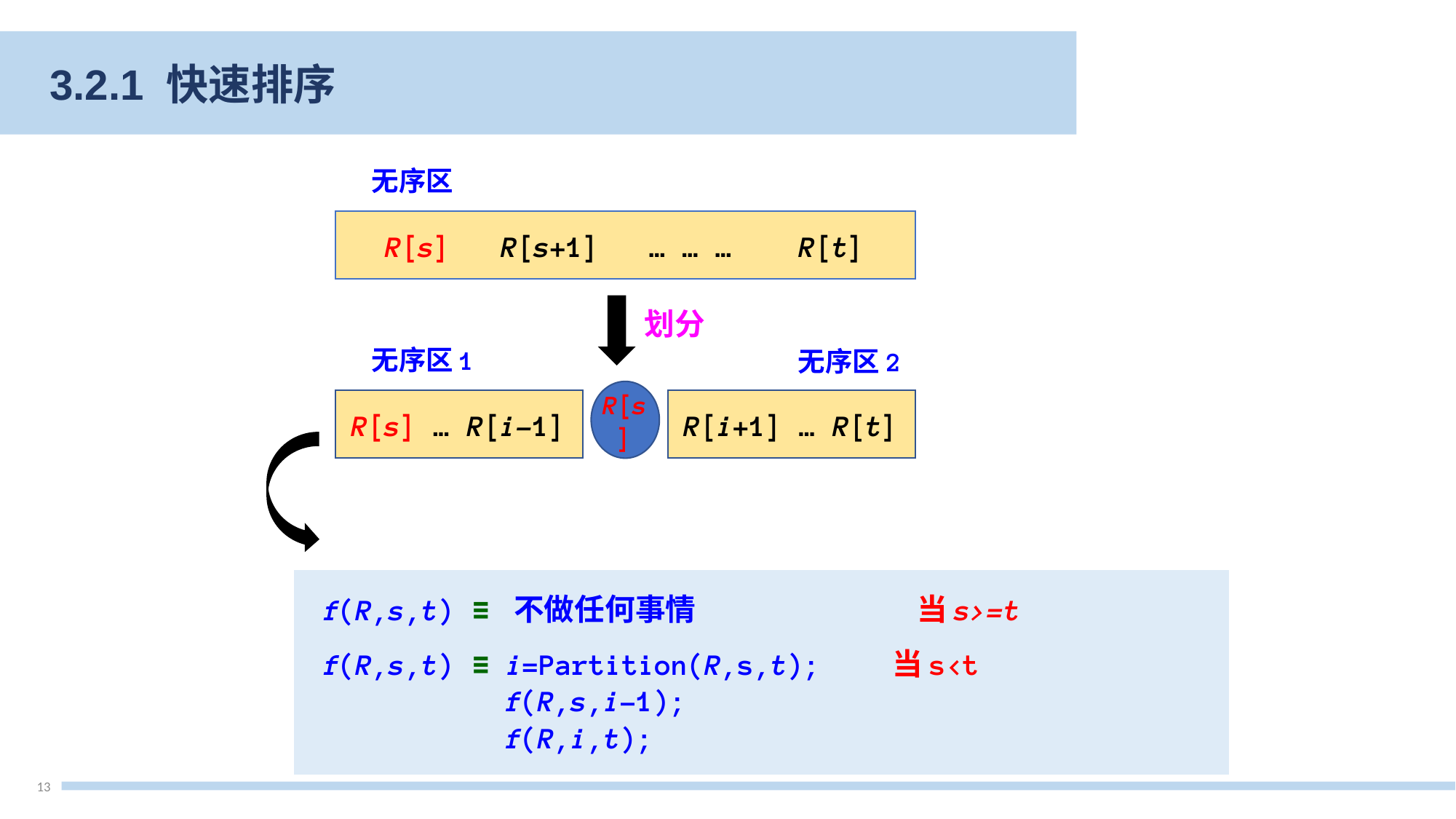

3.2.1 快速排序
无序区
R[s]   R[s+1]   … … …    R[t]

划分
无序区1
无序区2
R[s]
R[s] … R[i-1]
R[i+1] … R[t]

f(R,s,t) ≡ 不做任何事情		       当s>=t
f(R,s,t) ≡ i=Partition(R,s,t);	 当s<t
           f(R,s,i-1);
           f(R,i,t);
13